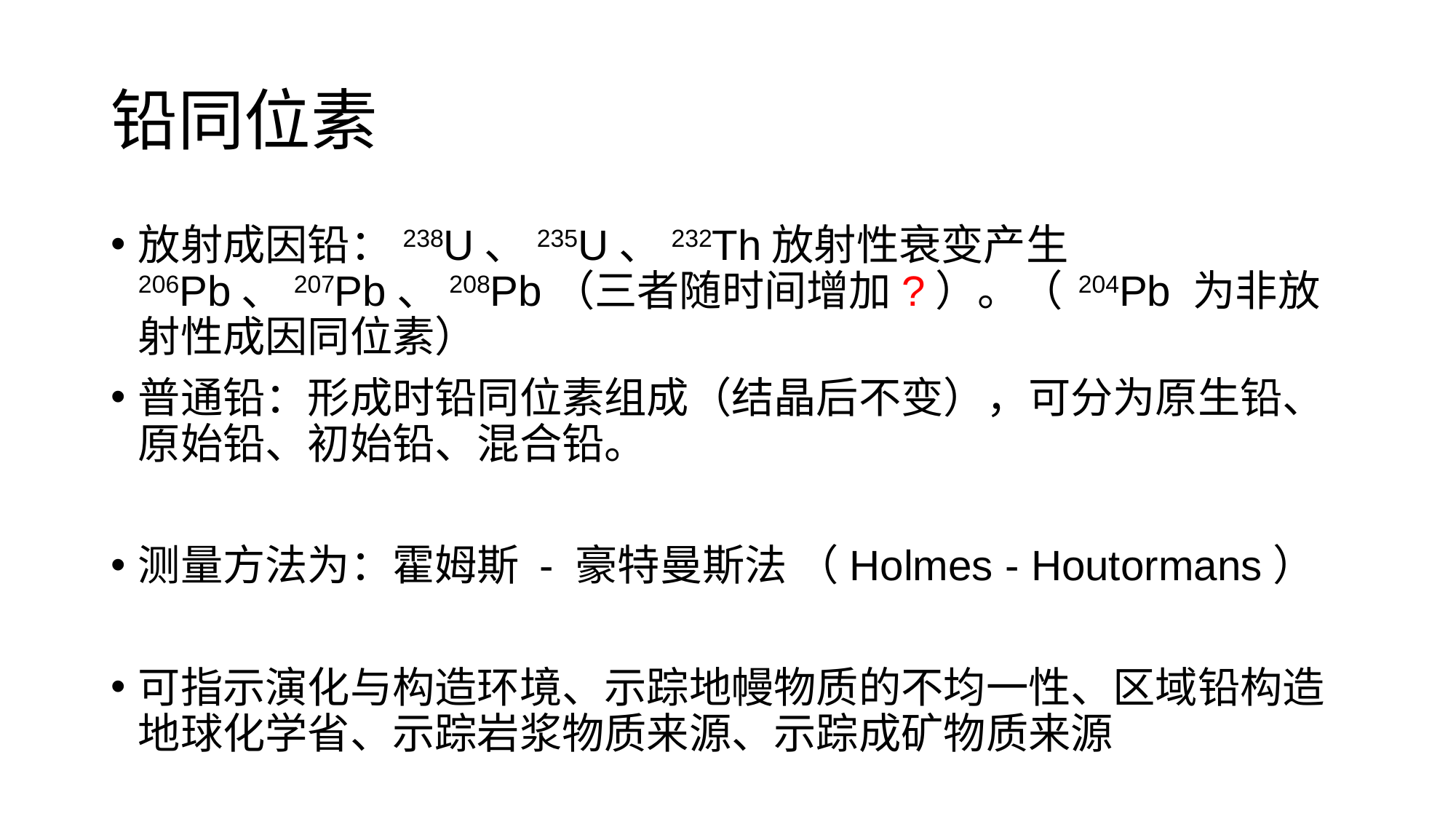

# 铅同位素
放射成因铅：238U、235U、232Th放射性衰变产生206Pb、207Pb、208Pb（三者随时间增加?）。（ 204Pb 为非放射性成因同位素）
普通铅：形成时铅同位素组成（结晶后不变），可分为原生铅、原始铅、初始铅、混合铅。

测量方法为：霍姆斯 - 豪特曼斯法 （Holmes - Houtormans）

可指示演化与构造环境、示踪地幔物质的不均一性、区域铅构造地球化学省、示踪岩浆物质来源、示踪成矿物质来源